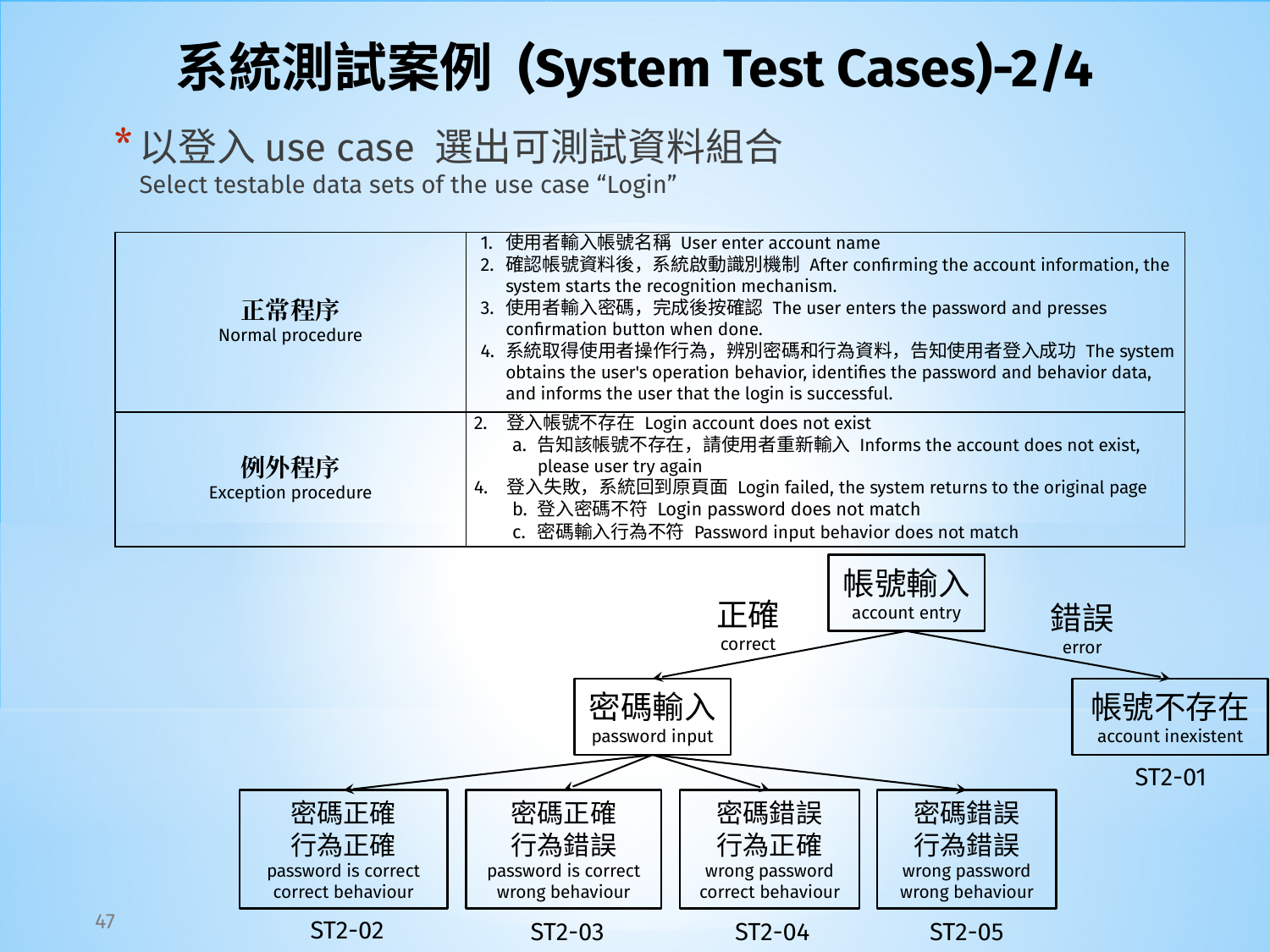

# 系統測試案例 (System Test Cases)-2/4
以登入use case 選出可測試資料組合
Select testable data sets of the use case “Login”
| 正常程序 Normal procedure | 使用者輸入帳號名稱 User enter account name 確認帳號資料後，系統啟動識別機制 After confirming the account information, the system starts the recognition mechanism. 使用者輸入密碼，完成後按確認 The user enters the password and presses confirmation button when done. 系統取得使用者操作行為，辨別密碼和行為資料，告知使用者登入成功 The system obtains the user's operation behavior, identifies the password and behavior data, and informs the user that the login is successful. |
| --- | --- |
| 例外程序 Exception procedure | 2. 登入帳號不存在 Login account does not exist 告知該帳號不存在，請使用者重新輸入 Informs the account does not exist, please user try again 4. 登入失敗，系統回到原頁面 Login failed, the system returns to the original page 登入密碼不符 Login password does not match 密碼輸入行為不符 Password input behavior does not match |
帳號輸入
account entry
正確
correct
錯誤
error
密碼輸入
password input
帳號不存在
account inexistent
ST2-01
密碼正確
行為正確
password is correct
correct behaviour
密碼正確
行為錯誤
password is correct
wrong behaviour
密碼錯誤
行為正確
wrong password
correct behaviour
密碼錯誤
行為錯誤
wrong password
wrong behaviour
47
ST2-02
ST2-03
ST2-04
ST2-05